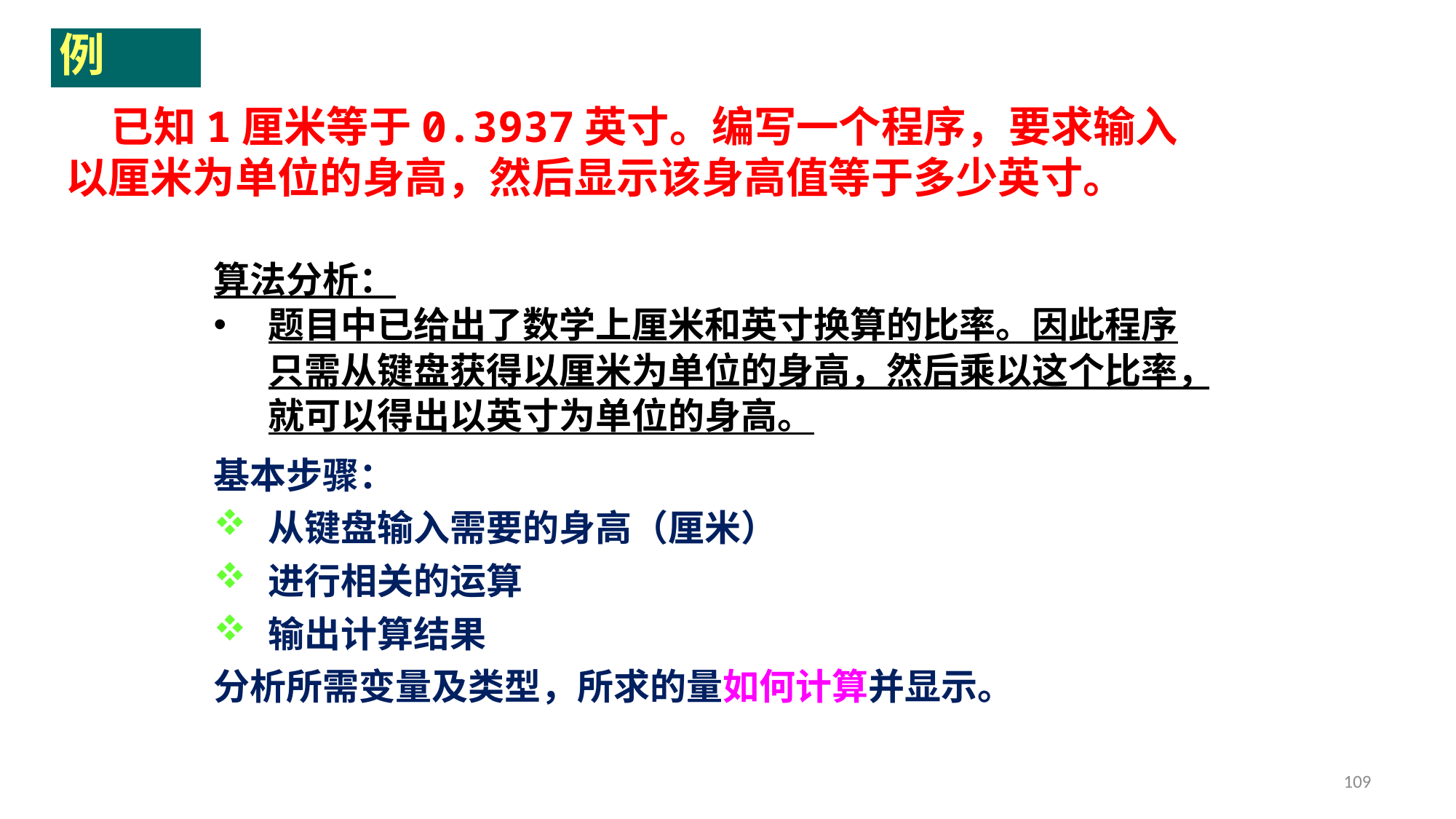

例
已知1厘米等于0.3937英寸。编写一个程序，要求输入以厘米为单位的身高，然后显示该身高值等于多少英寸。
算法分析：
题目中已给出了数学上厘米和英寸换算的比率。因此程序只需从键盘获得以厘米为单位的身高，然后乘以这个比率，就可以得出以英寸为单位的身高。
基本步骤：
从键盘输入需要的身高（厘米）
进行相关的运算
输出计算结果
分析所需变量及类型，所求的量如何计算并显示。
109